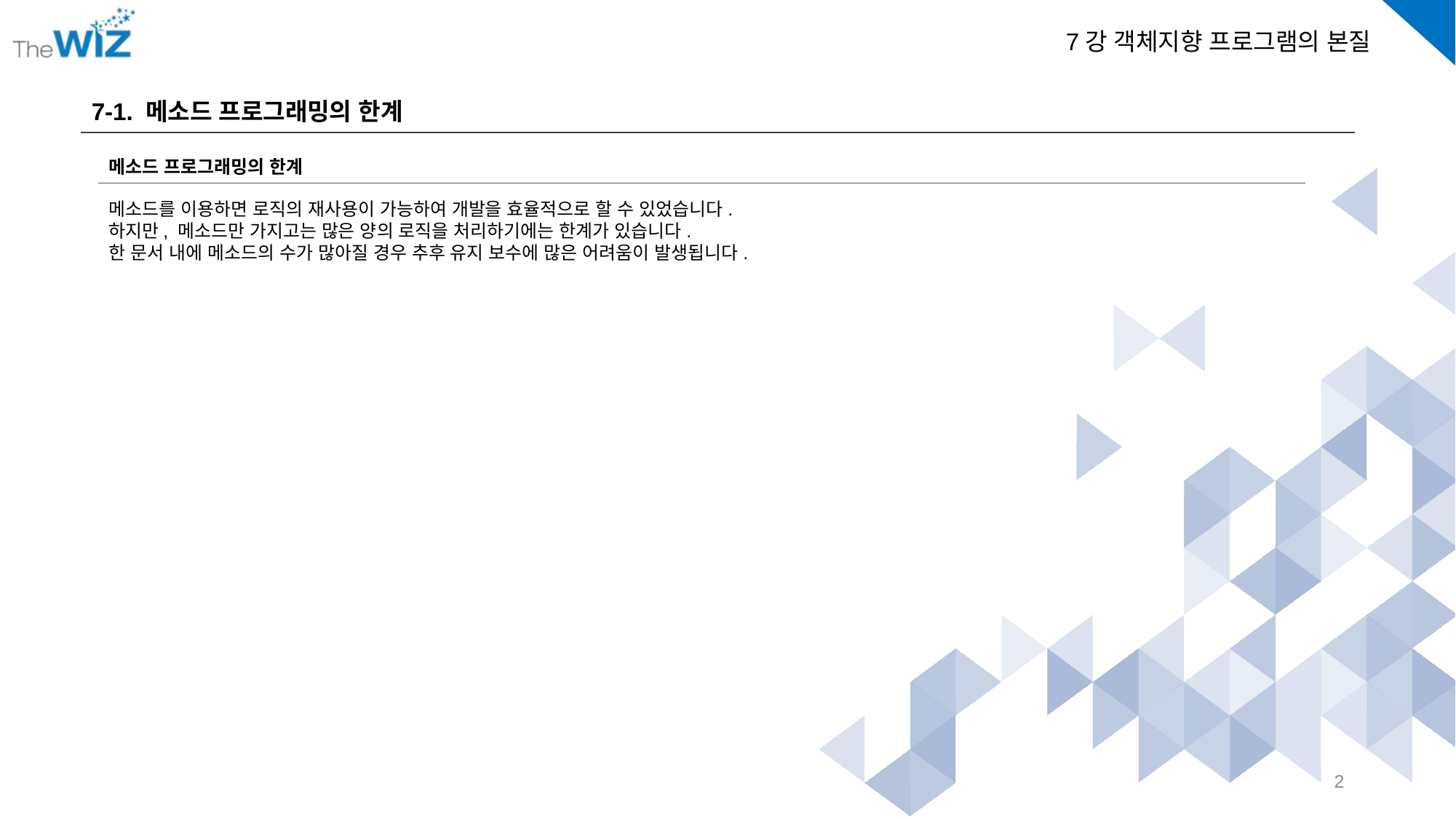

7-1. 메소드 프로그래밍의 한계
메소드 프로그래밍의 한계
메소드를 이용하면 로직의 재사용이 가능하여 개발을 효율적으로 할 수 있었습니다.
하지만, 메소드만 가지고는 많은 양의 로직을 처리하기에는 한계가 있습니다.
한 문서 내에 메소드의 수가 많아질 경우 추후 유지 보수에 많은 어려움이 발생됩니다.
2